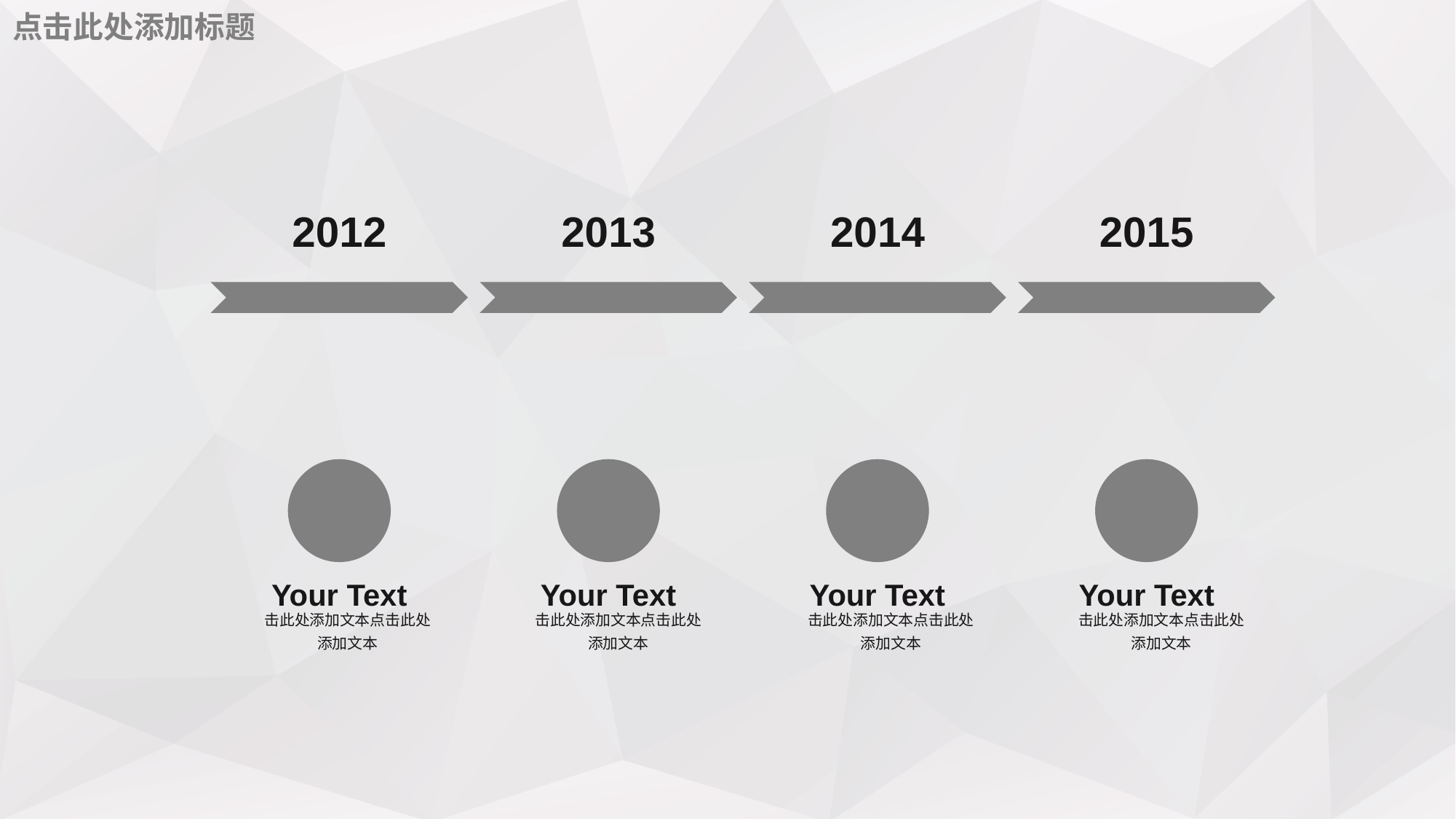

点击此处添加标题
2012
2013
2014
2015

Your Text
Your Text
Your Text
Your Text
击此处添加文本点击此处添加文本
击此处添加文本点击此处添加文本
击此处添加文本点击此处添加文本
击此处添加文本点击此处添加文本